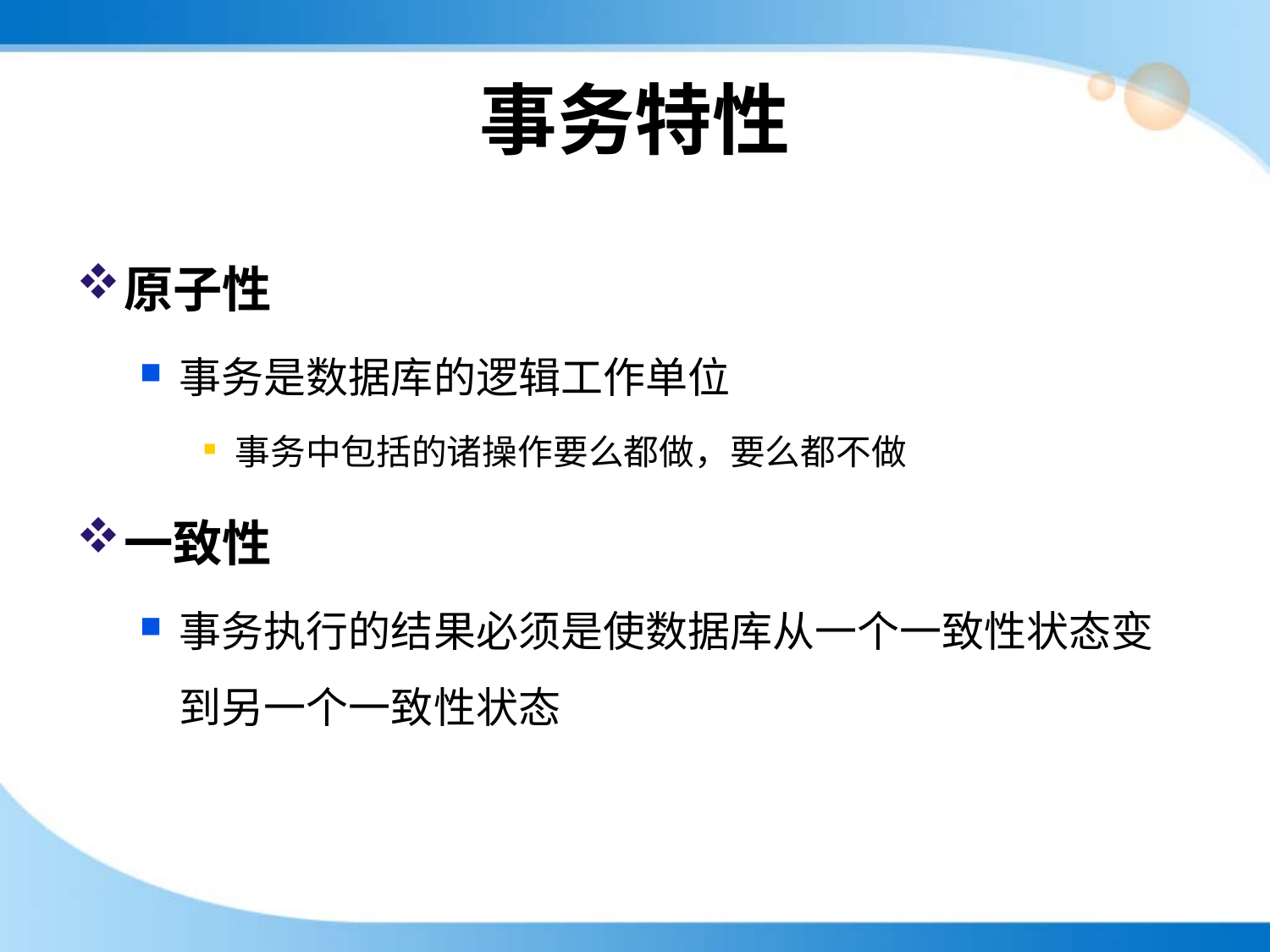

# 事务特性
原子性
事务是数据库的逻辑工作单位
事务中包括的诸操作要么都做，要么都不做
一致性
事务执行的结果必须是使数据库从一个一致性状态变到另一个一致性状态